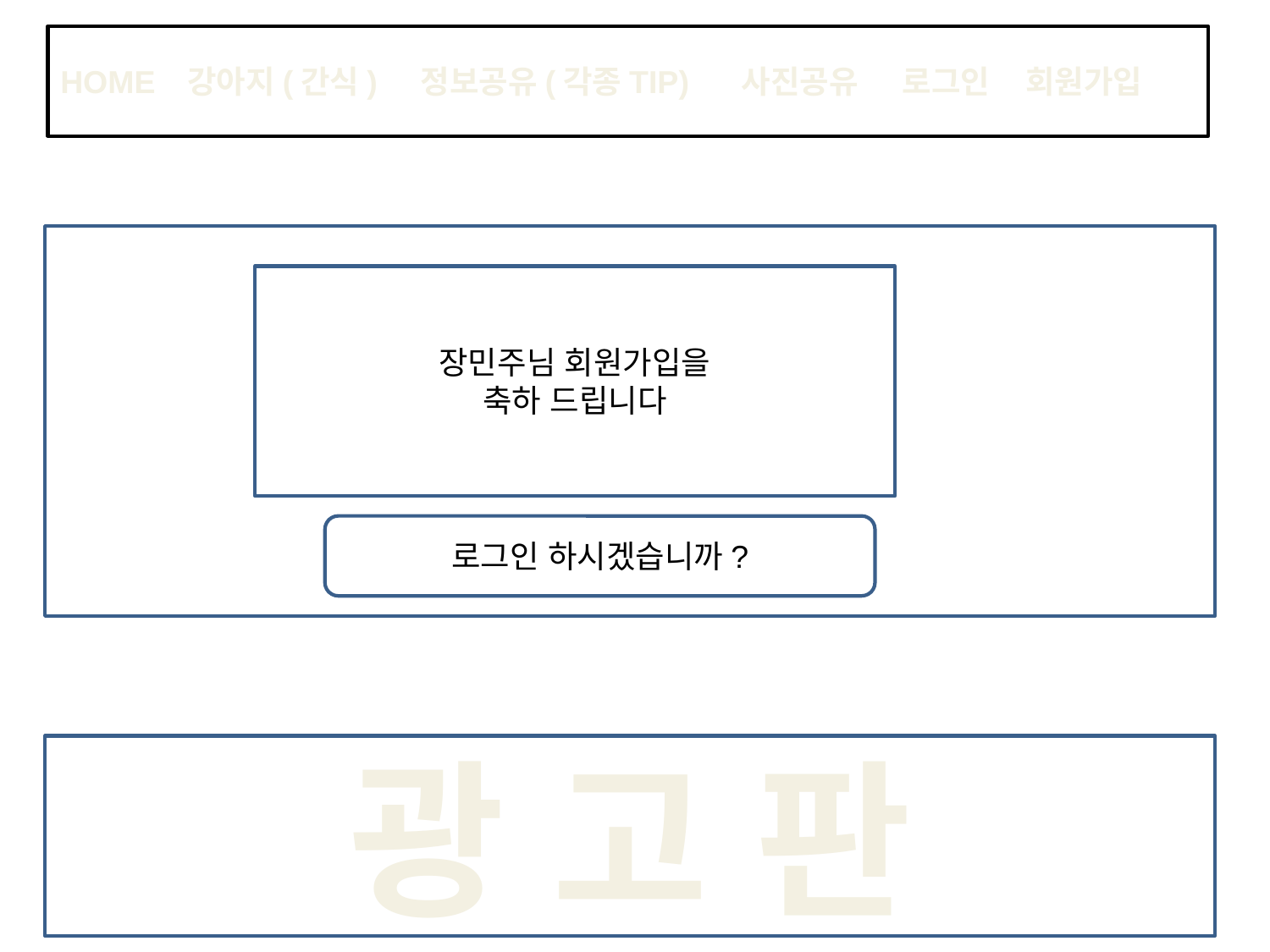

HOME	강아지(간식)    정보공유(각종TIP)     사진공유     로그인    회원가입

장민주님 회원가입을
축하 드립니다
로그인 하시겠습니까?
광 고 판